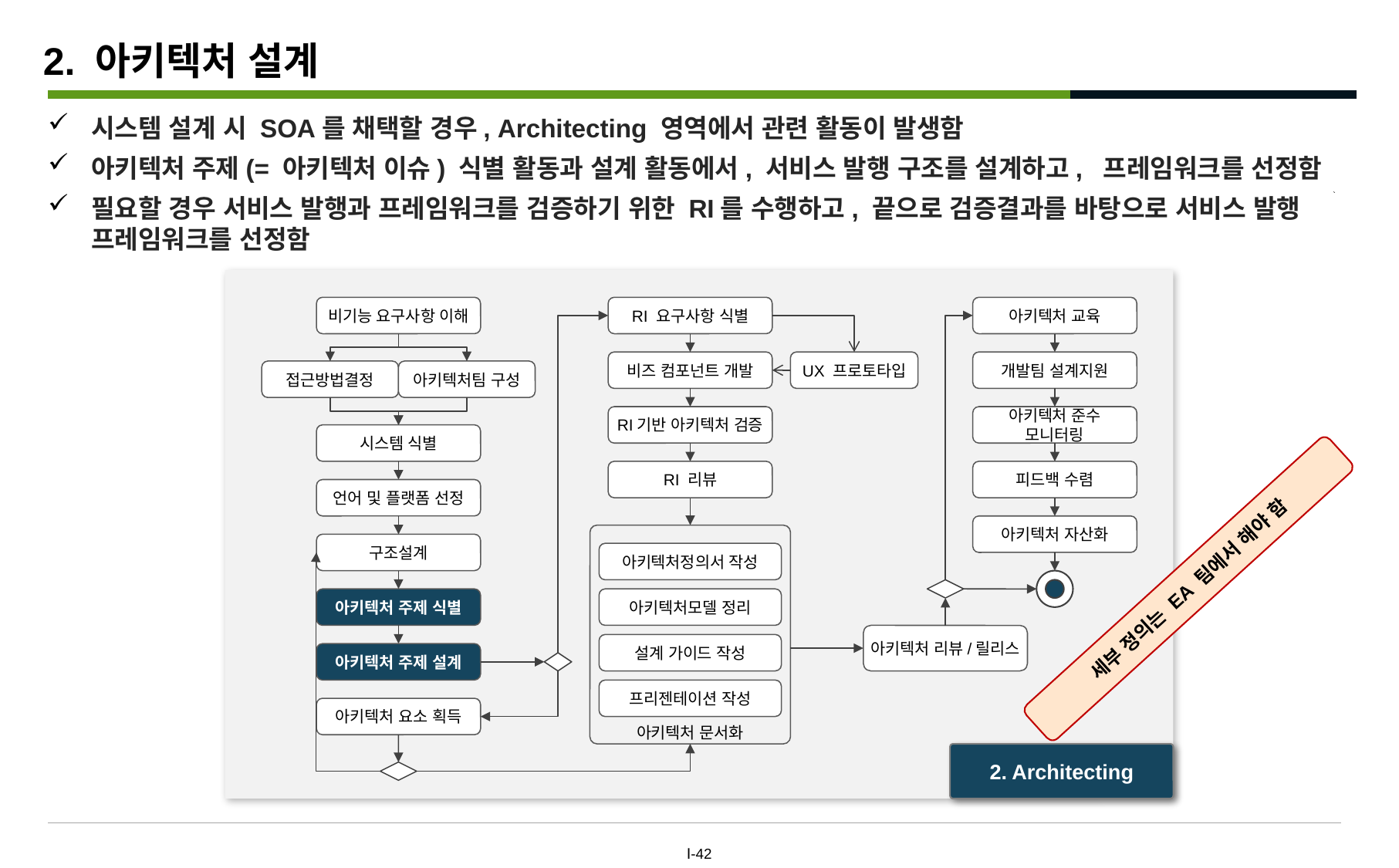

# 2. 아키텍처 설계
시스템 설계 시 SOA를 채택할 경우, Architecting 영역에서 관련 활동이 발생함
아키텍처 주제(= 아키텍처 이슈) 식별 활동과 설계 활동에서, 서비스 발행 구조를 설계하고,  프레임워크를 선정함
필요할 경우 서비스 발행과 프레임워크를 검증하기 위한 RI를 수행하고, 끝으로 검증결과를 바탕으로 서비스 발행 프레임워크를 선정함

비기능 요구사항 이해
RI 요구사항 식별
아키텍처 교육
비즈 컴포넌트 개발
UX 프로토타입
개발팀 설계지원
접근방법결정
아키텍처팀 구성
RI기반 아키텍처 검증
아키텍처 준수 모니터링
시스템 식별
RI 리뷰
피드백 수렴
언어 및 플랫폼 선정
아키텍처 자산화
아키텍처 문서화
구조설계
아키텍처정의서 작성
세부 정의는 EA 팀에서 해야 함

아키텍처 주제 식별
아키텍처모델 정리
아키텍처 리뷰/릴리스
설계 가이드 작성

아키텍처 주제 설계

프리젠테이션 작성
아키텍처 요소 획득
2. Architecting